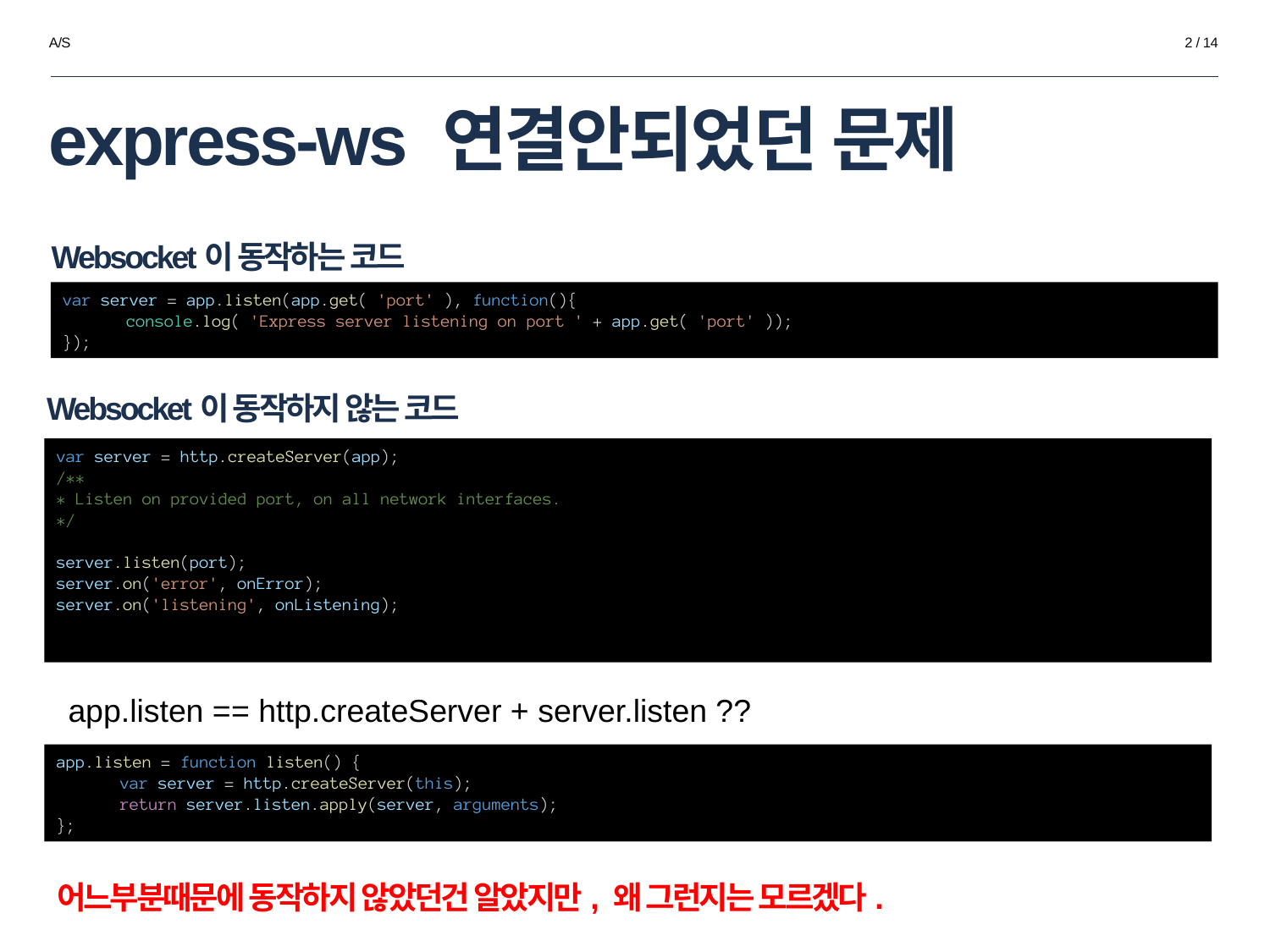

A/S
2 / 14
# express-ws 연결안되었던 문제
Websocket이 동작하는 코드
var server = app.listen(app.get( 'port' ), function(){
console.log( 'Express server listening on port ' + app.get( 'port' ));
});
Websocket이 동작하지 않는 코드
var server = http.createServer(app);
/**
* Listen on provided port, on all network interfaces.
*/
server.listen(port);
server.on('error', onError);
server.on('listening', onListening);

app.listen == http.createServer + server.listen ??
app.listen = function listen() {
var server = http.createServer(this);
return server.listen.apply(server, arguments);
};
어느부분때문에 동작하지 않았던건 알았지만, 왜 그런지는 모르겠다.